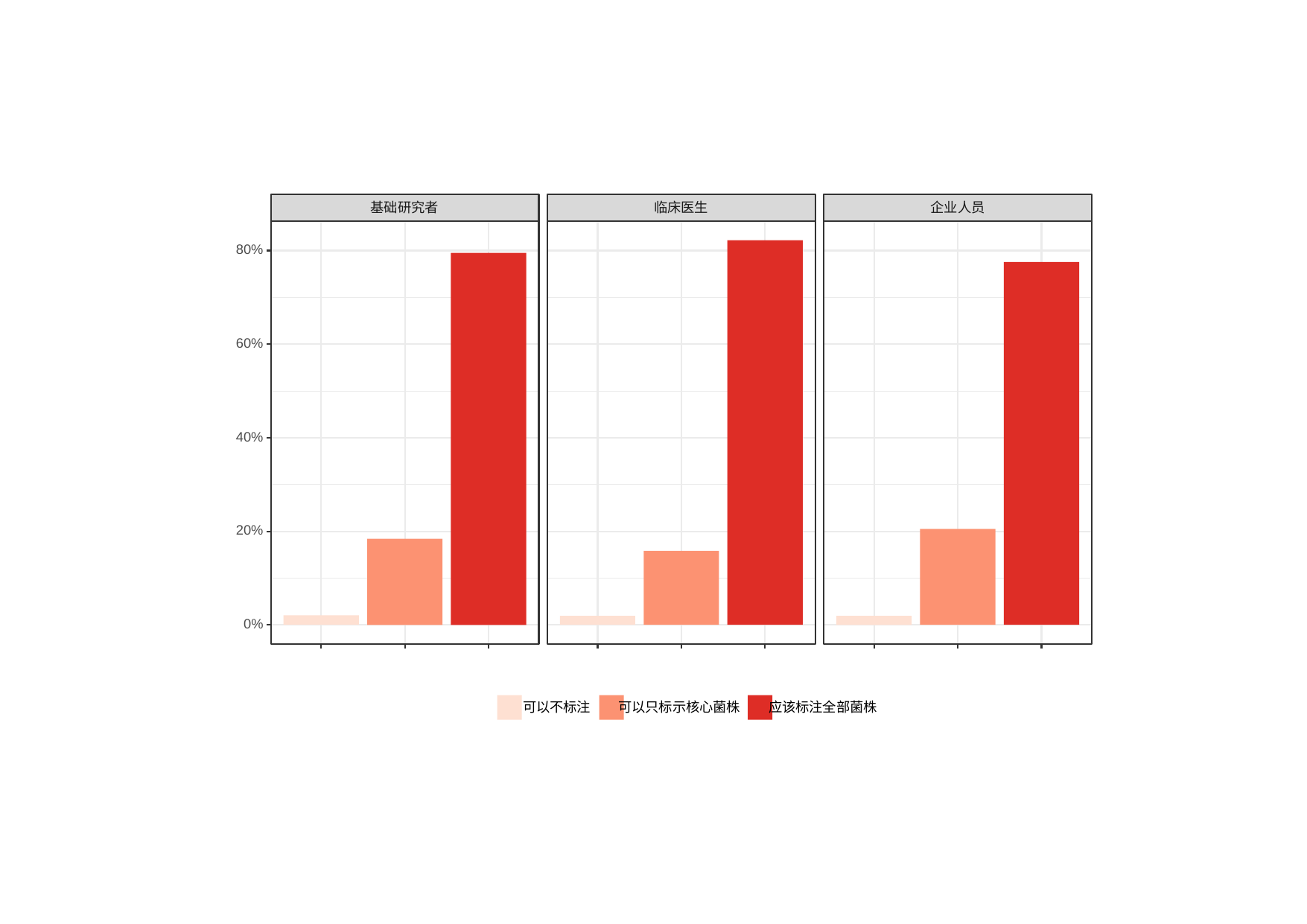

基础研究者
临床医生
企业人员

80%

60%

40%

20%

0%

可以不标注
可以只标示核心菌株
应该标注全部菌株